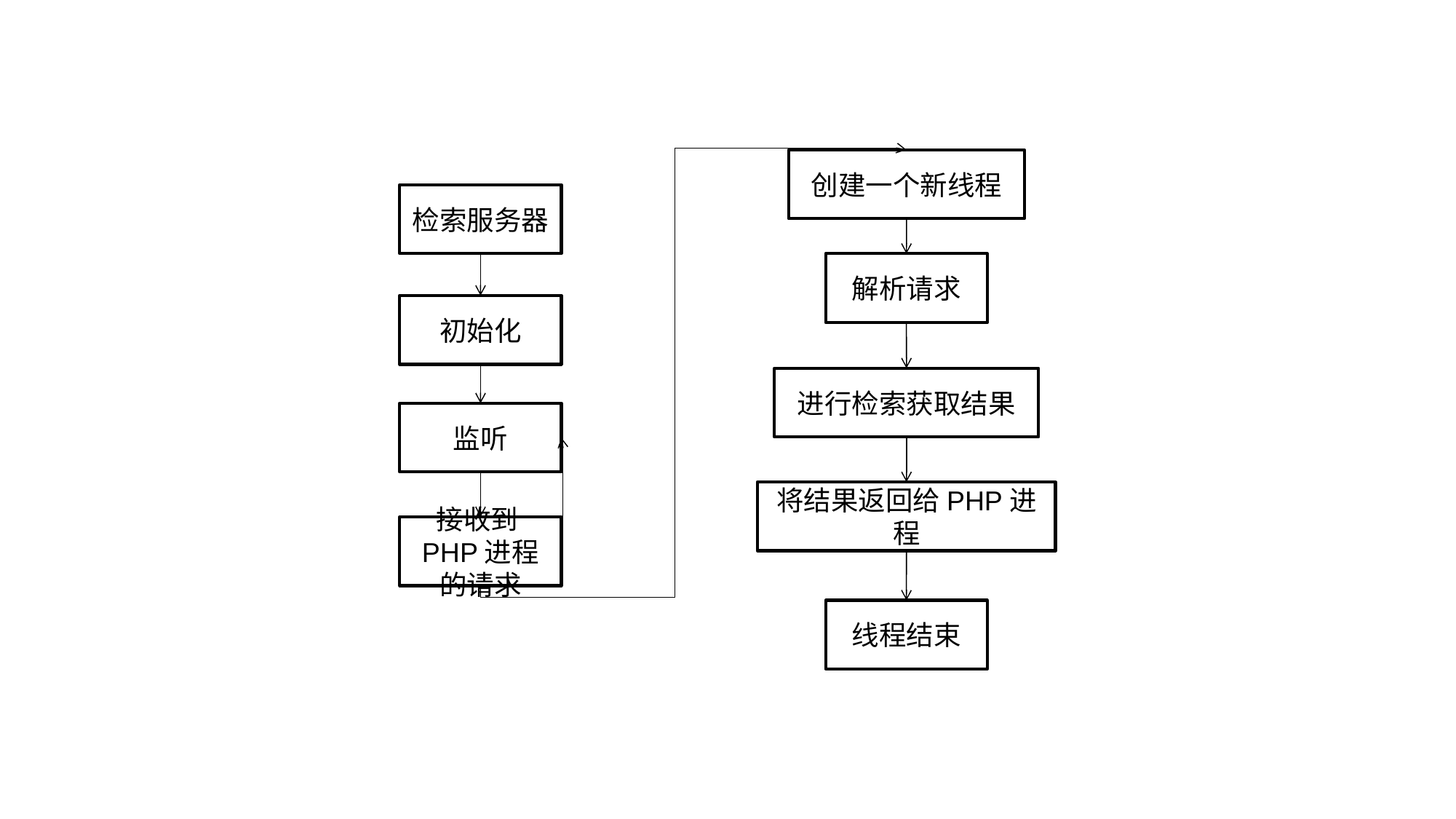

创建一个新线程
检索服务器
解析请求
初始化
进行检索获取结果
监听
将结果返回给PHP进程
接收到PHP进程的请求
线程结束